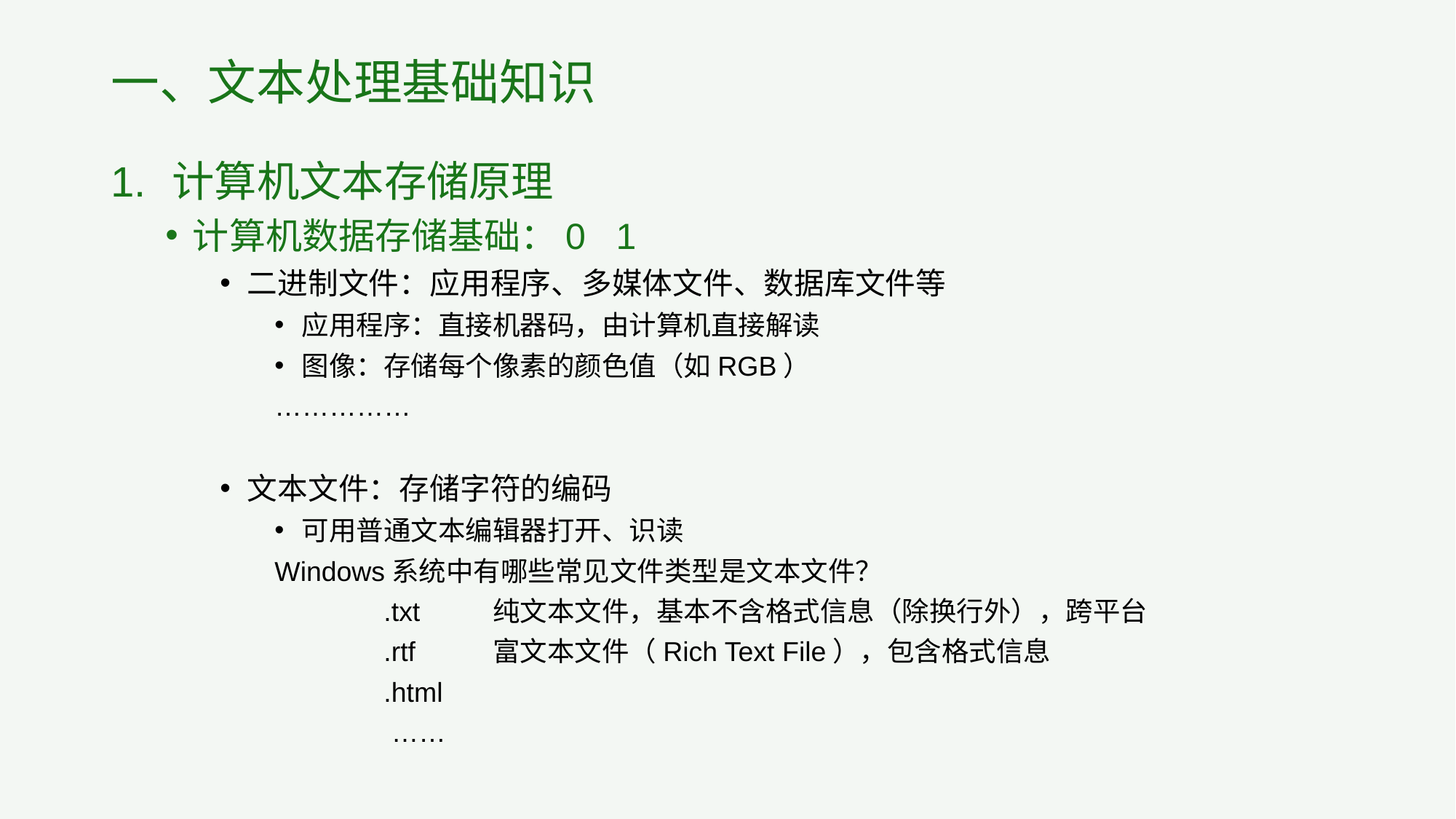

# 一、文本处理基础知识
计算机文本存储原理
计算机数据存储基础：0   1
二进制文件：应用程序、多媒体文件、数据库文件等
应用程序：直接机器码，由计算机直接解读
图像：存储每个像素的颜色值（如RGB）
……………

文本文件：存储字符的编码
可用普通文本编辑器打开、识读
Windows系统中有哪些常见文件类型是文本文件？
	.txt    	纯文本文件，基本不含格式信息（除换行外），跨平台
	.rtf    	富文本文件（Rich Text File），包含格式信息
	.html
	 ……